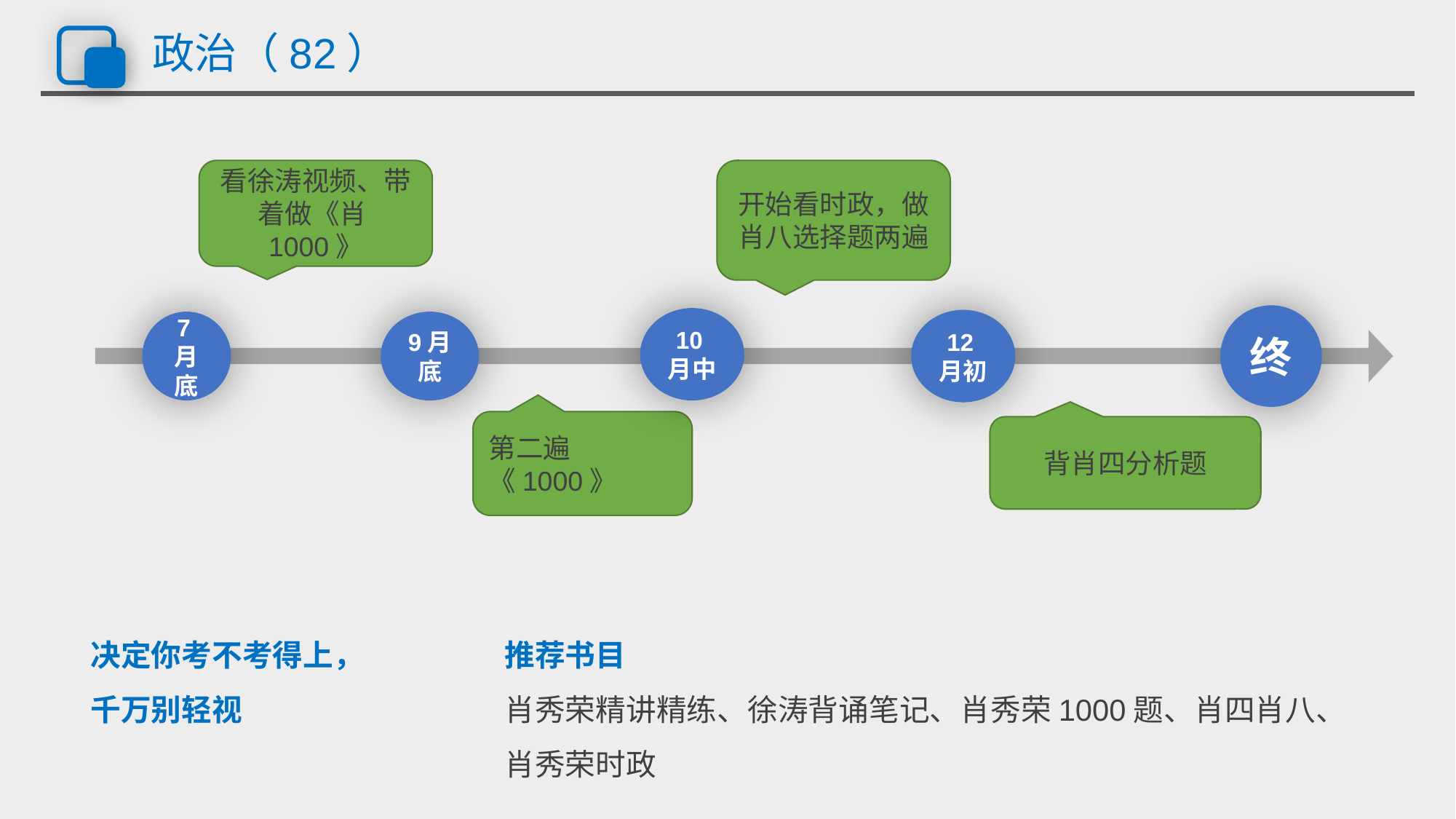

# 政治（82）
看徐涛视频、带着做《肖1000》
开始看时政，做肖八选择题两遍
终
10月中
12月初
9月底
7月底

第二遍《1000》
背肖四分析题
决定你考不考得上，千万别轻视
推荐书目
肖秀荣精讲精练、徐涛背诵笔记、肖秀荣1000题、肖四肖八、肖秀荣时政